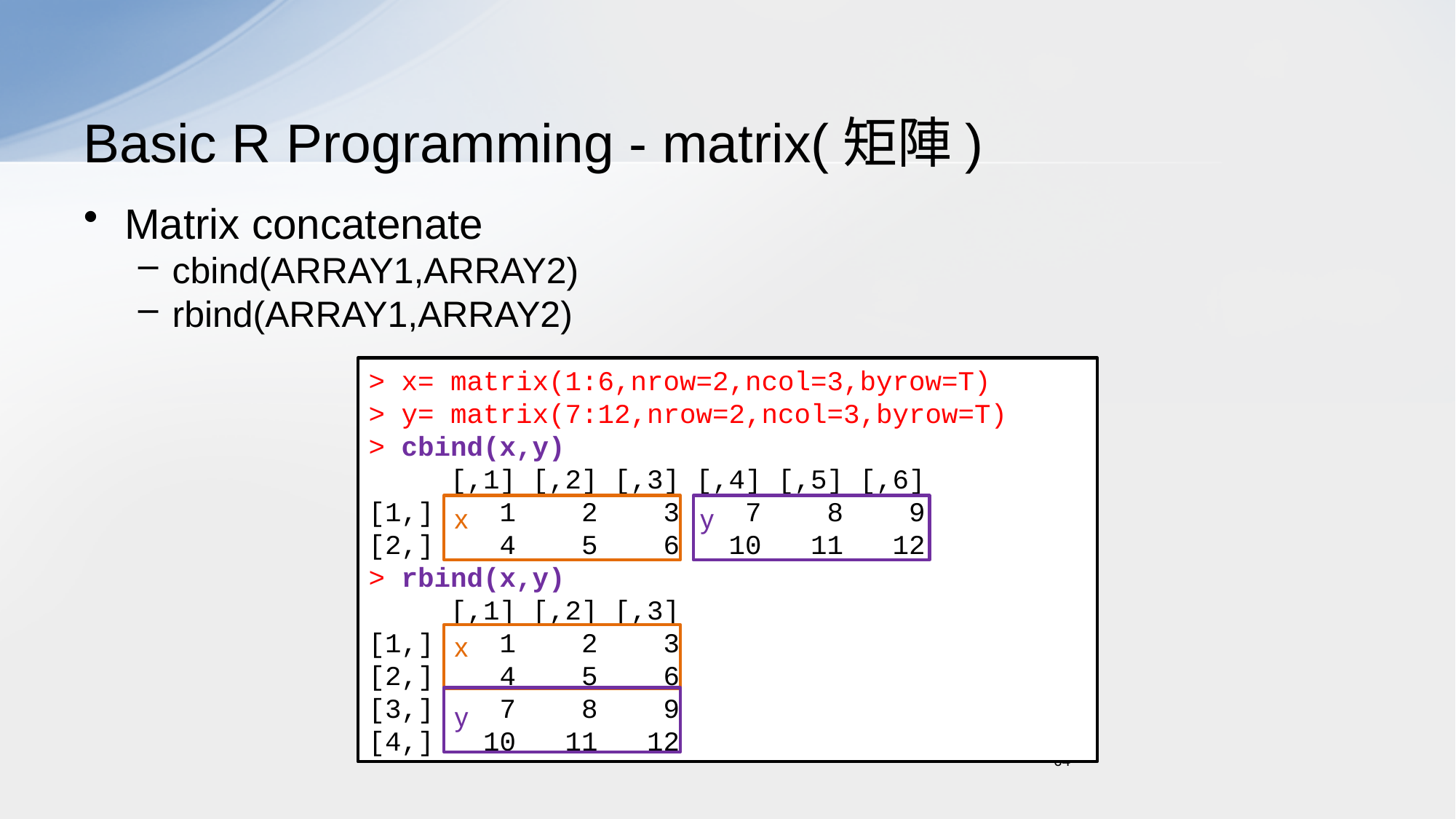

# Basic R Programming - matrix(矩陣)
Matrix concatenate
cbind(ARRAY1,ARRAY2)
rbind(ARRAY1,ARRAY2)

> x= matrix(1:6,nrow=2,ncol=3,byrow=T)
> y= matrix(7:12,nrow=2,ncol=3,byrow=T)
> cbind(x,y)
     [,1] [,2] [,3] [,4] [,5] [,6]
[1,]    1    2    3    7    8    9
[2,]    4    5    6   10   11   12
> rbind(x,y)
     [,1] [,2] [,3]
[1,]    1    2    3
[2,]    4    5    6
[3,]    7    8    9
[4,]   10   11   12

x
y

x

y
64